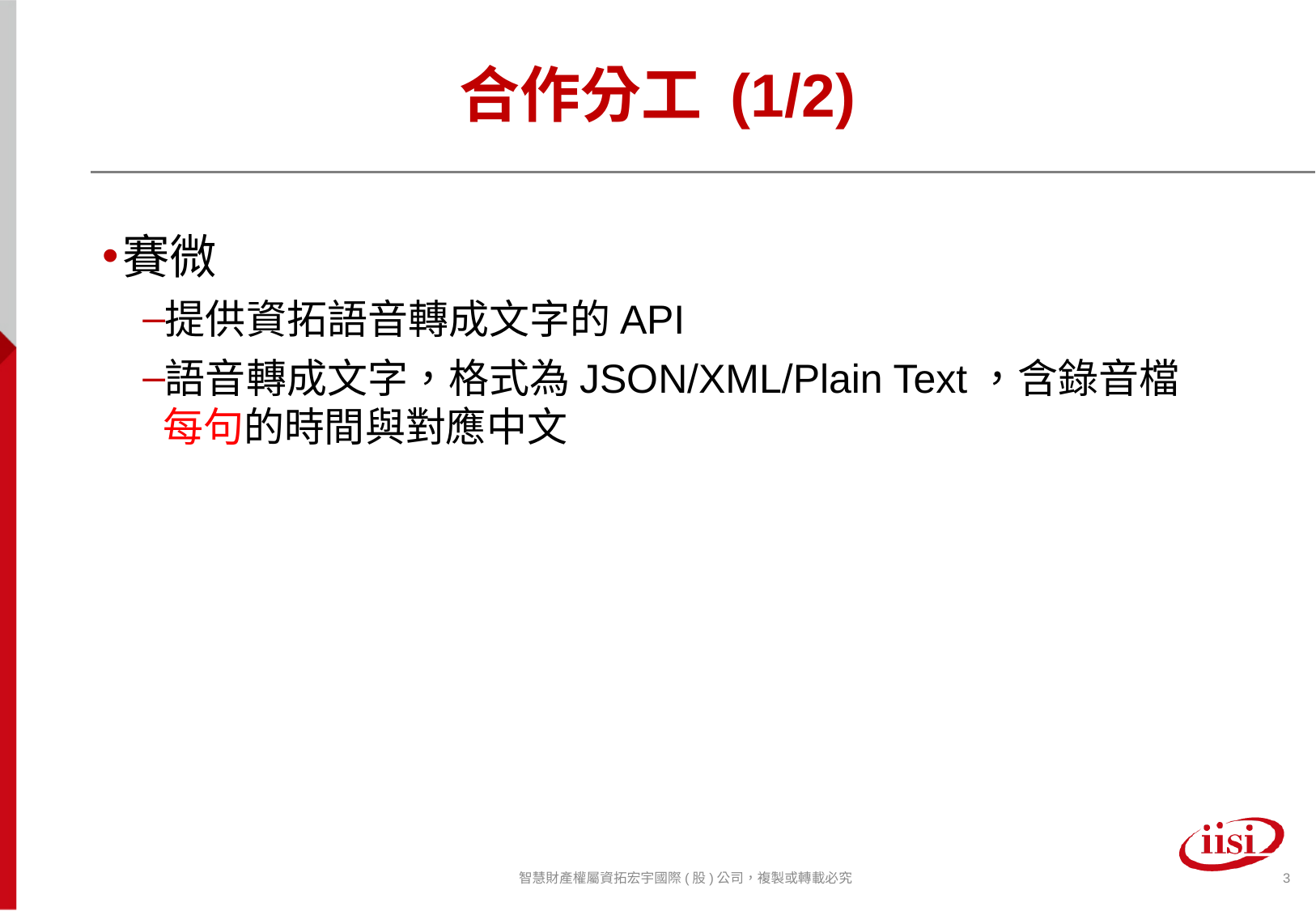

# 合作分工 (1/2)
賽微
提供資拓語音轉成文字的API
語音轉成文字，格式為JSON/XML/Plain Text，含錄音檔每句的時間與對應中文

智慧財產權屬資拓宏宇國際(股)公司，複製或轉載必究
3